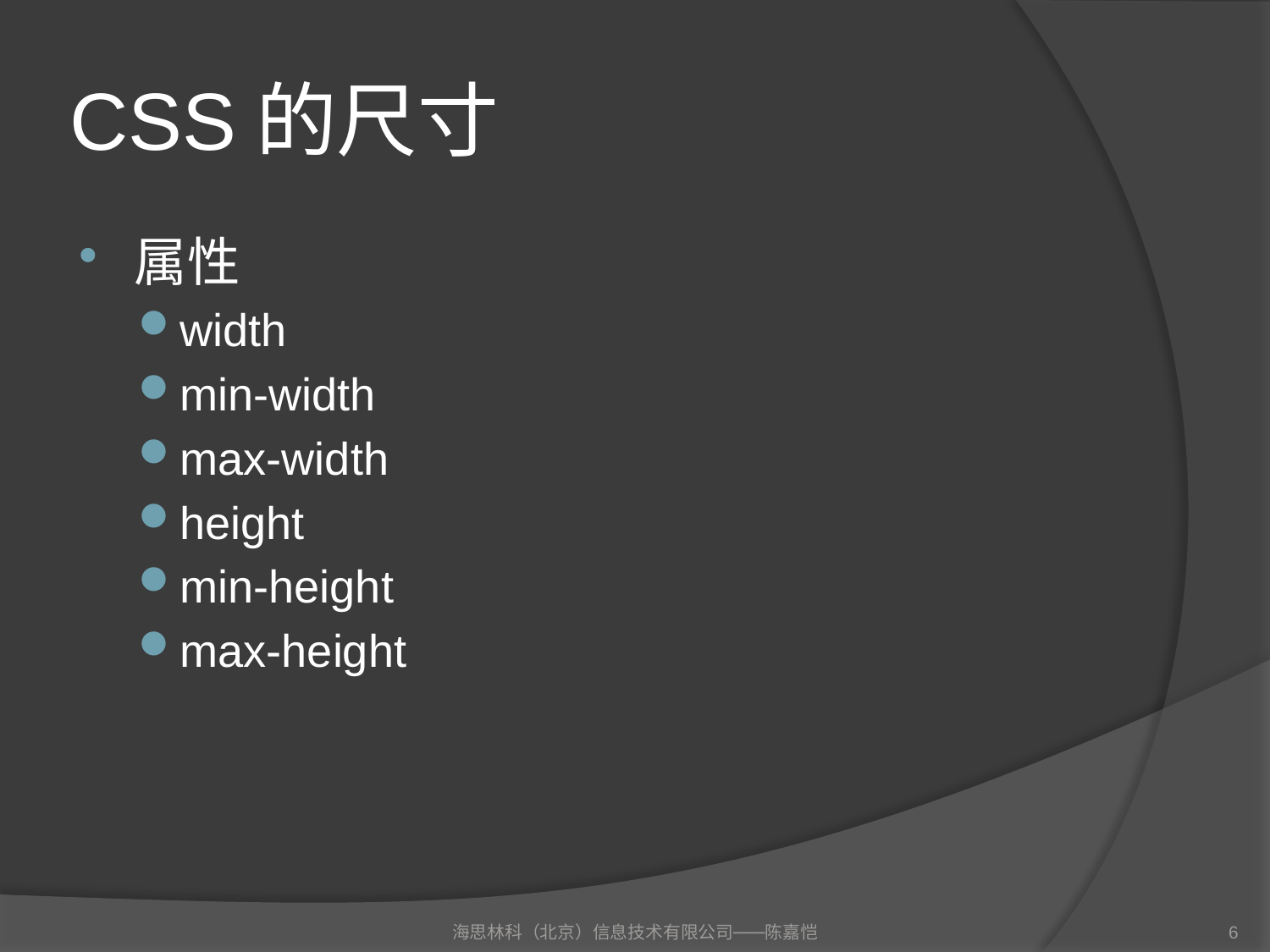

# CSS的尺寸
属性
width
min-width
max-width
height
min-height
max-height
海思林科（北京）信息技术有限公司——陈嘉恺
6